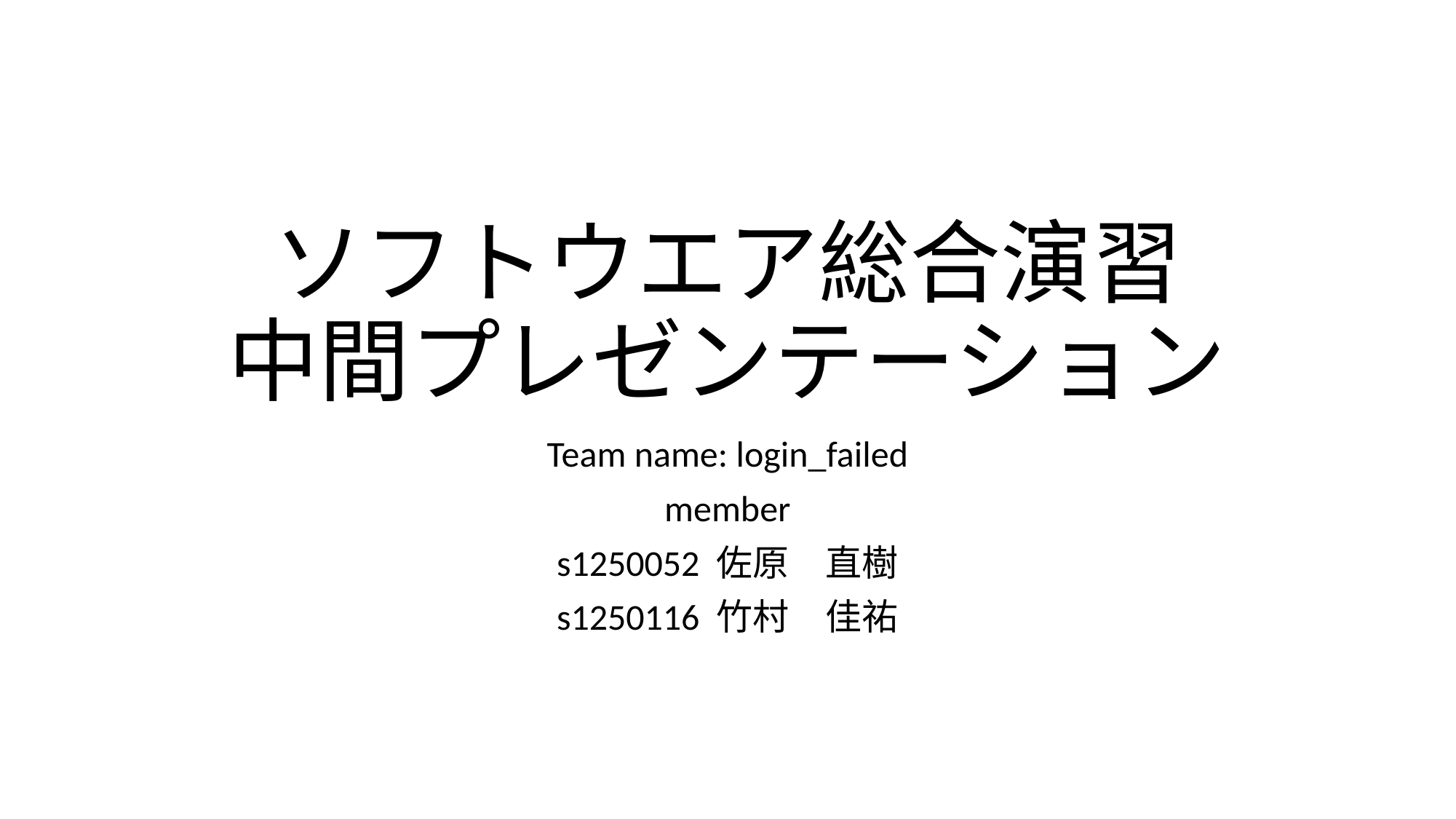

ソフトウエア総合演習
中間プレゼンテーション
Team name: login_failed
member
s1250052 佐原　直樹
s1250116 竹村　佳祐